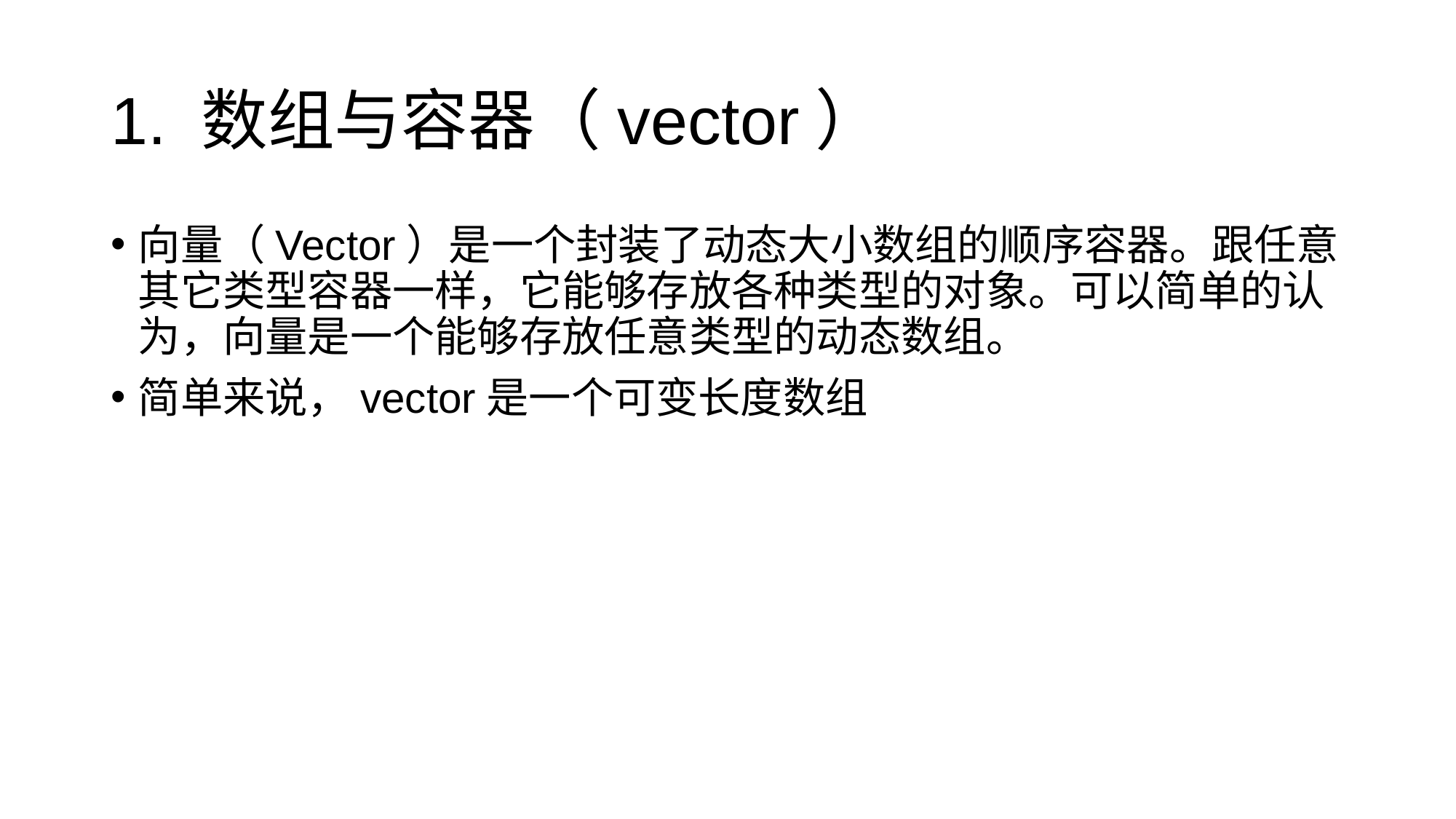

# 1. 数组与容器（vector）
向量（Vector）是一个封装了动态大小数组的顺序容器。跟任意其它类型容器一样，它能够存放各种类型的对象。可以简单的认为，向量是一个能够存放任意类型的动态数组。
简单来说，vector是一个可变长度数组